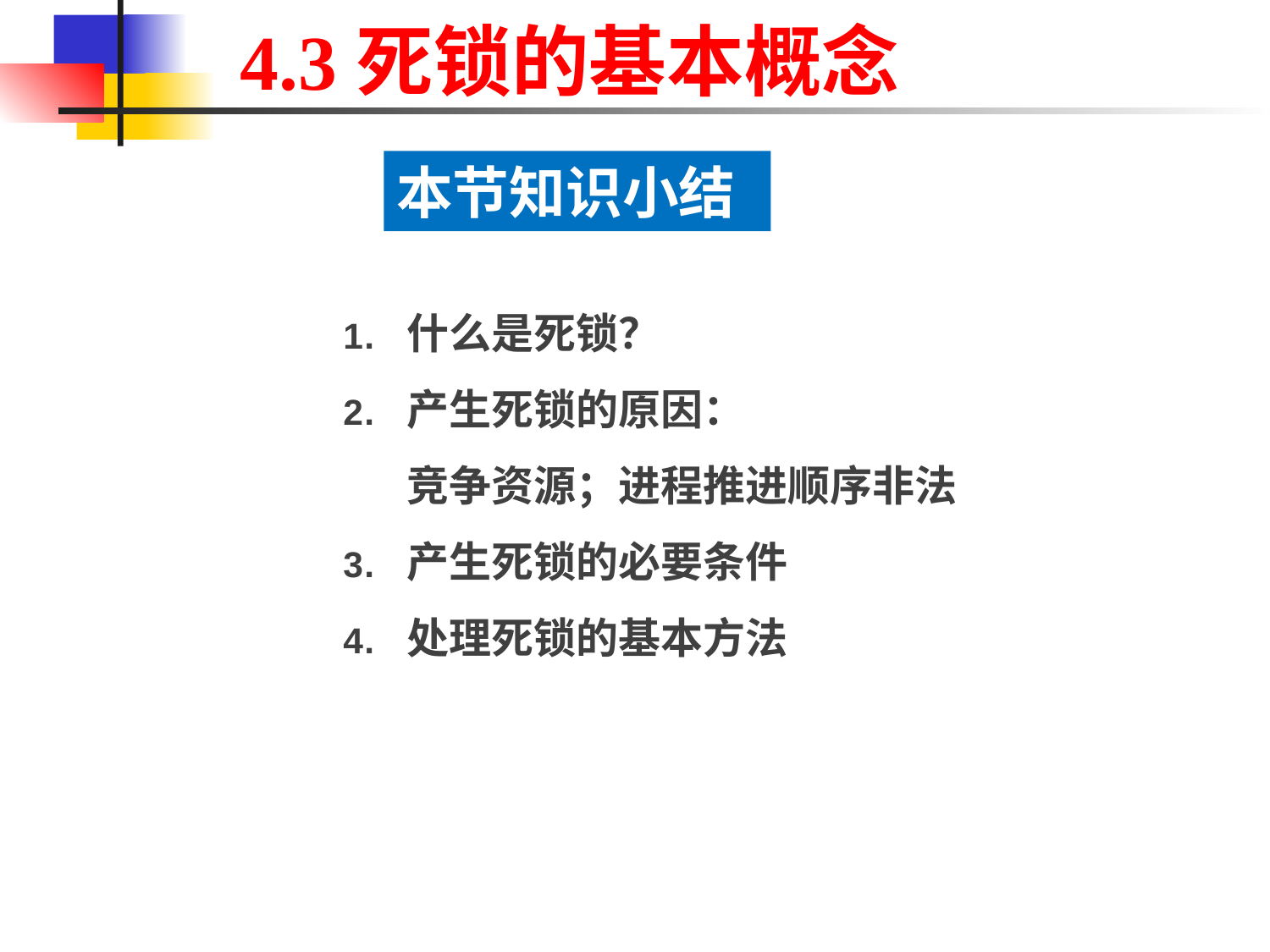

# 4.3死锁的基本概念
本节知识小结
什么是死锁？
产生死锁的原因：
竞争资源；进程推进顺序非法
产生死锁的必要条件
处理死锁的基本方法